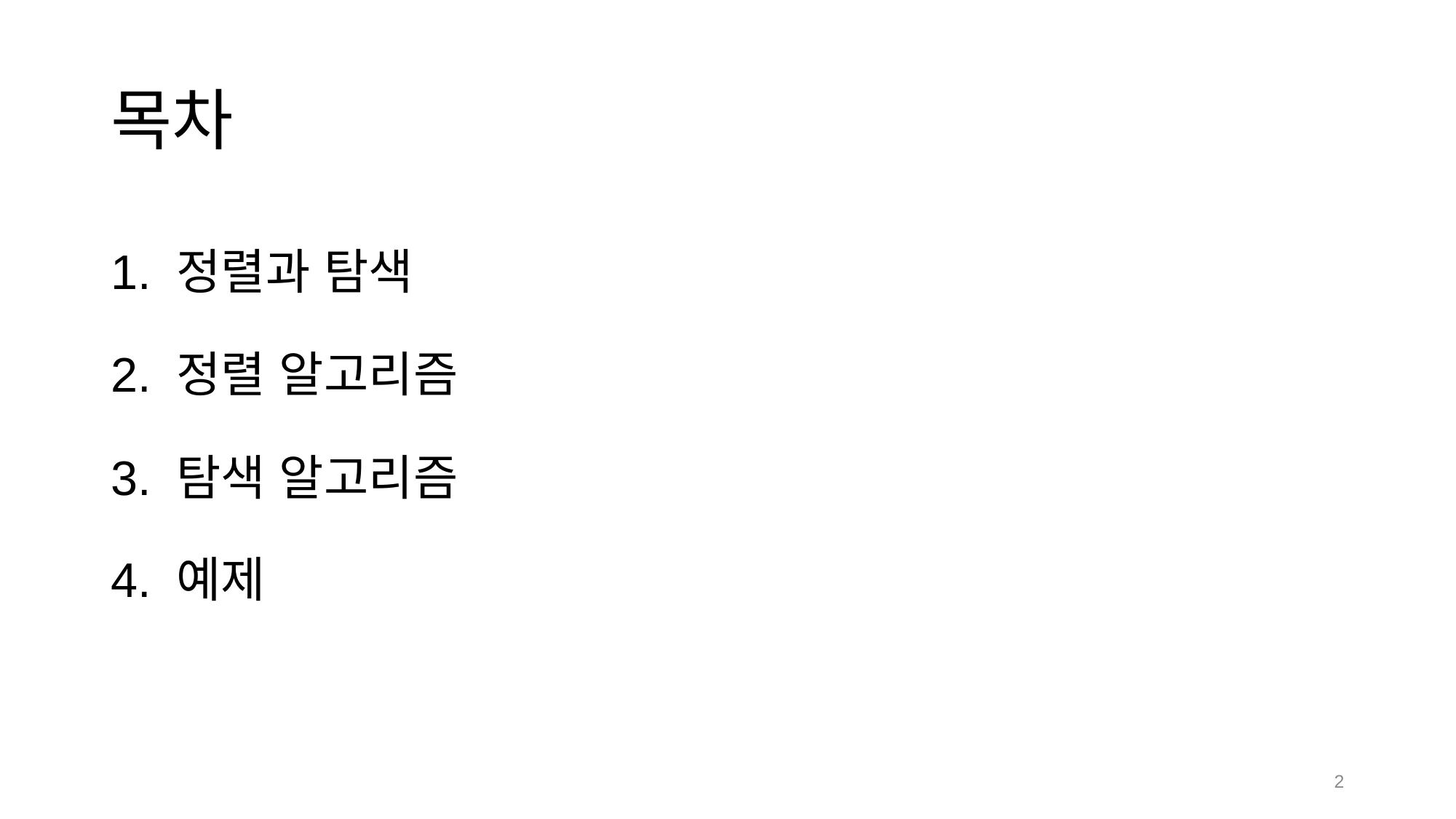

# 목차
1. 정렬과 탐색
2. 정렬 알고리즘
3. 탐색 알고리즘
4. 예제
2